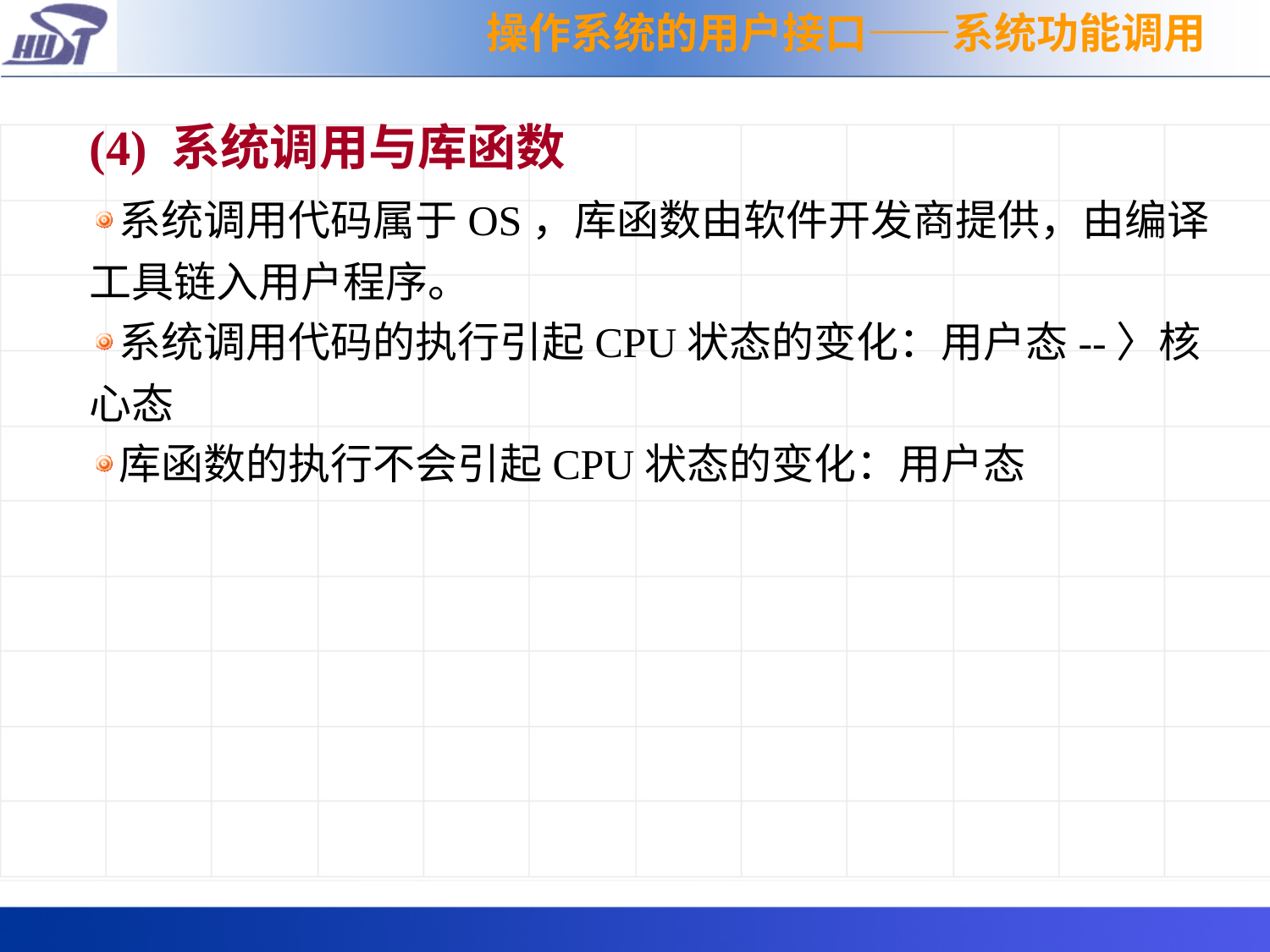

操作系统的用户接口——系统功能调用
(4) 系统调用与库函数
系统调用代码属于OS，库函数由软件开发商提供，由编译工具链入用户程序。
系统调用代码的执行引起CPU状态的变化：用户态--〉核心态
库函数的执行不会引起CPU状态的变化：用户态